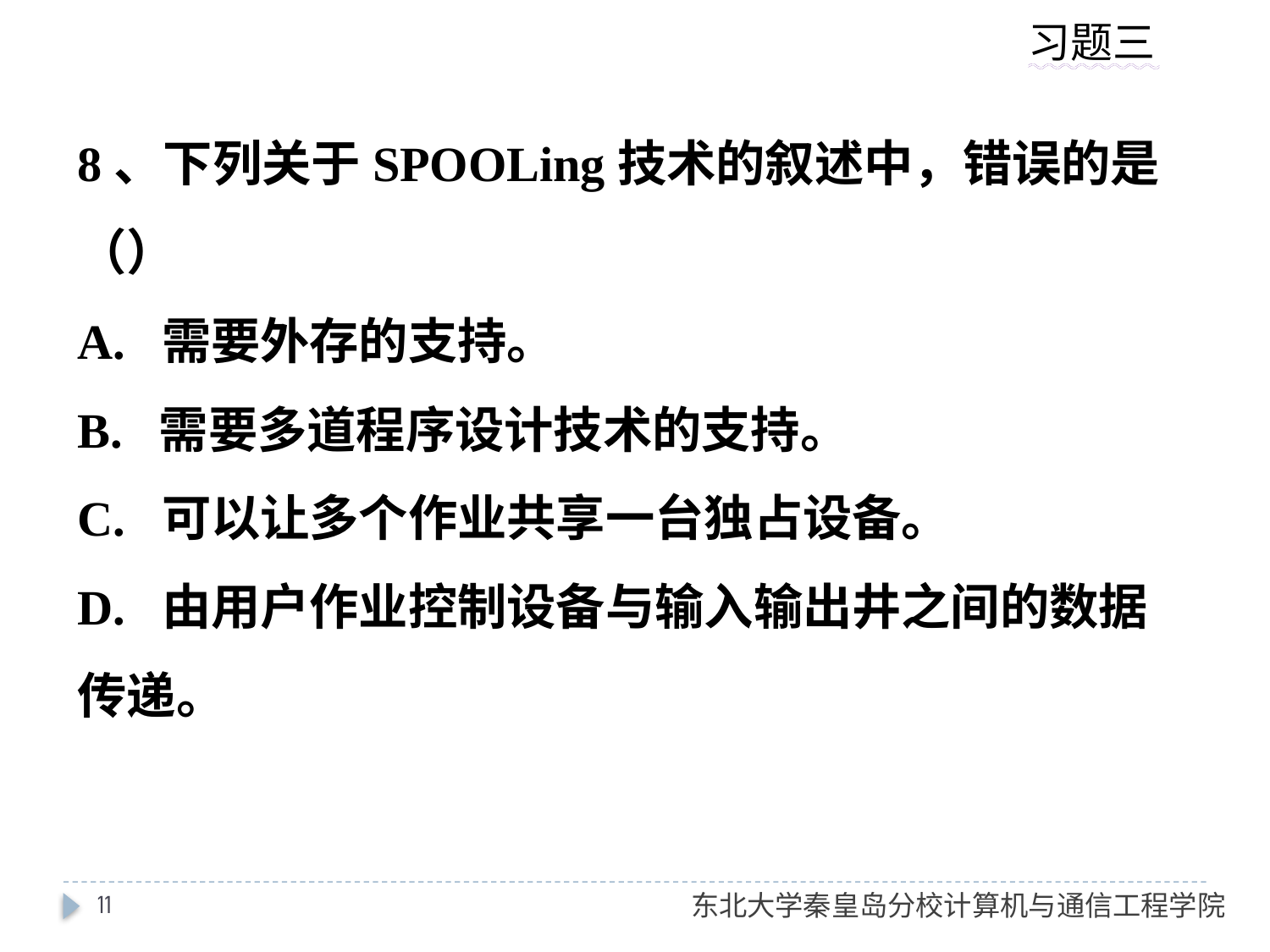

8、下列关于SPOOLing技术的叙述中，错误的是（）
A.  需要外存的支持。
B.  需要多道程序设计技术的支持。
C.  可以让多个作业共享一台独占设备。
D.  由用户作业控制设备与输入输出井之间的数据传递。
11